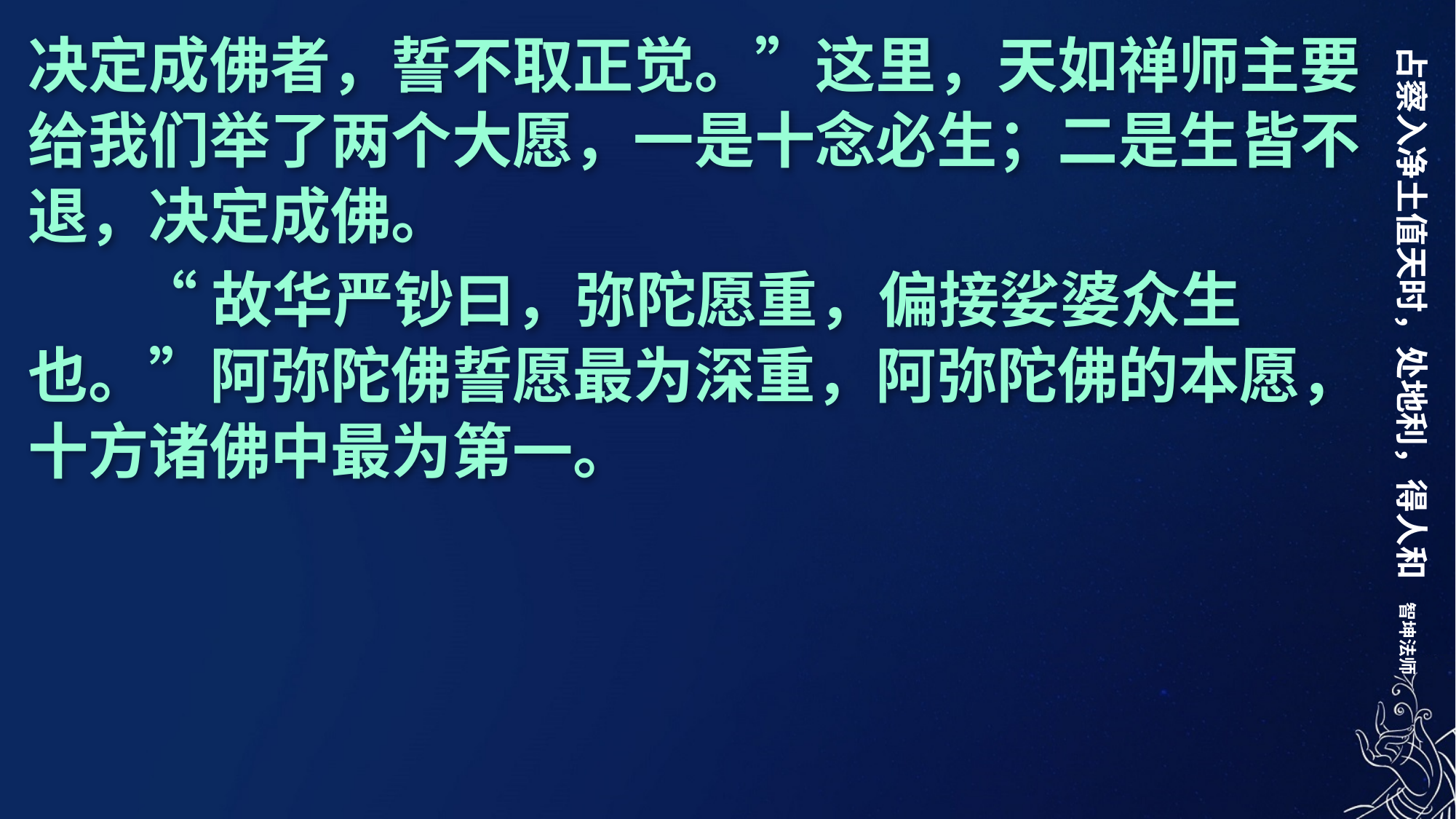

决定成佛者，誓不取正觉。”这里，天如禅师主要给我们举了两个大愿，一是十念必生；二是生皆不退，决定成佛。
	“故华严钞曰，弥陀愿重，偏接娑婆众生也。”阿弥陀佛誓愿最为深重，阿弥陀佛的本愿，十方诸佛中最为第一。